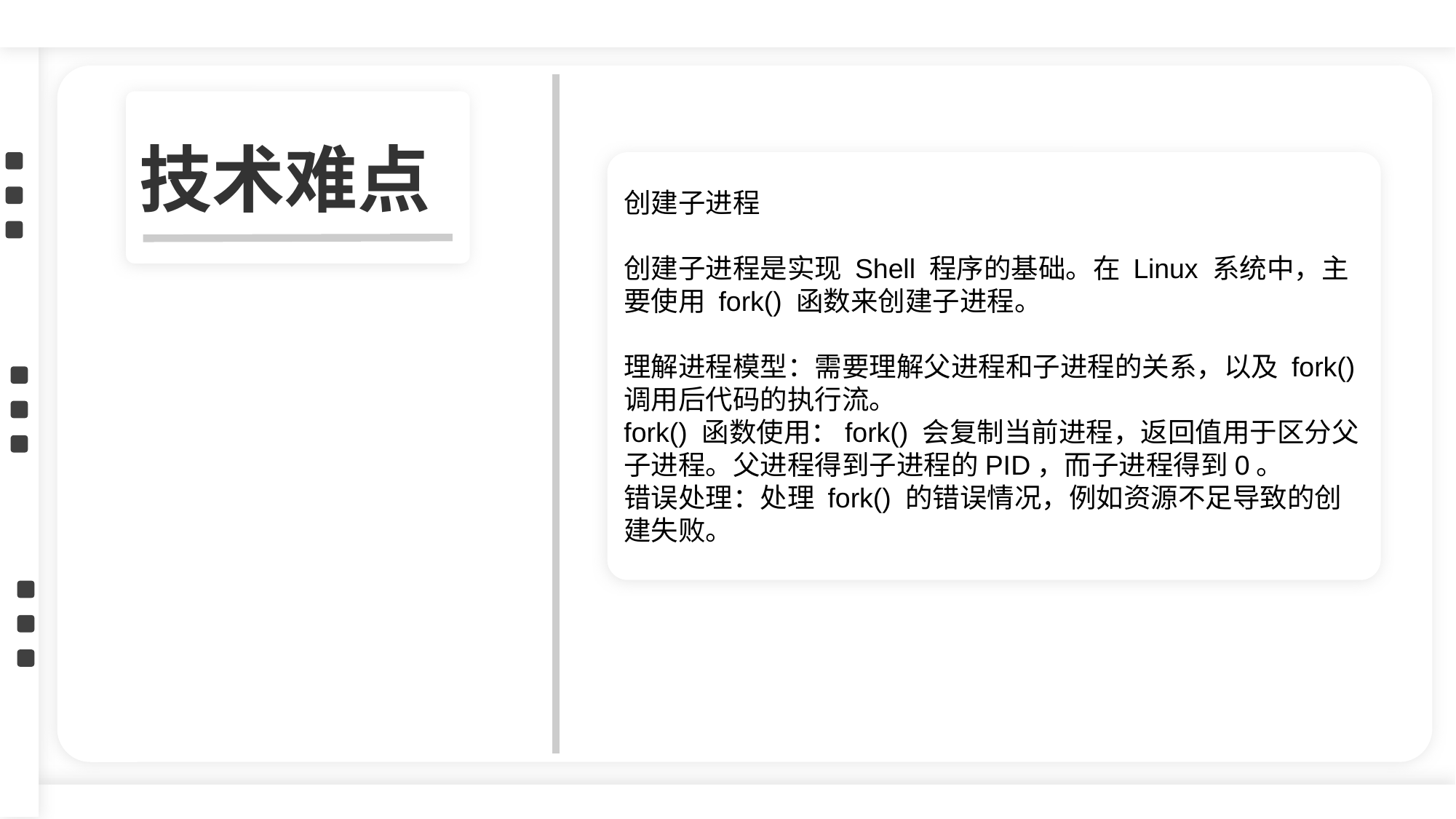

51
技术难点

创建子进程

创建子进程是实现 Shell 程序的基础。在 Linux 系统中，主要使用 fork() 函数来创建子进程。

理解进程模型：需要理解父进程和子进程的关系，以及 fork() 调用后代码的执行流。
fork() 函数使用：fork() 会复制当前进程，返回值用于区分父子进程。父进程得到子进程的PID，而子进程得到0。
错误处理：处理 fork() 的错误情况，例如资源不足导致的创建失败。